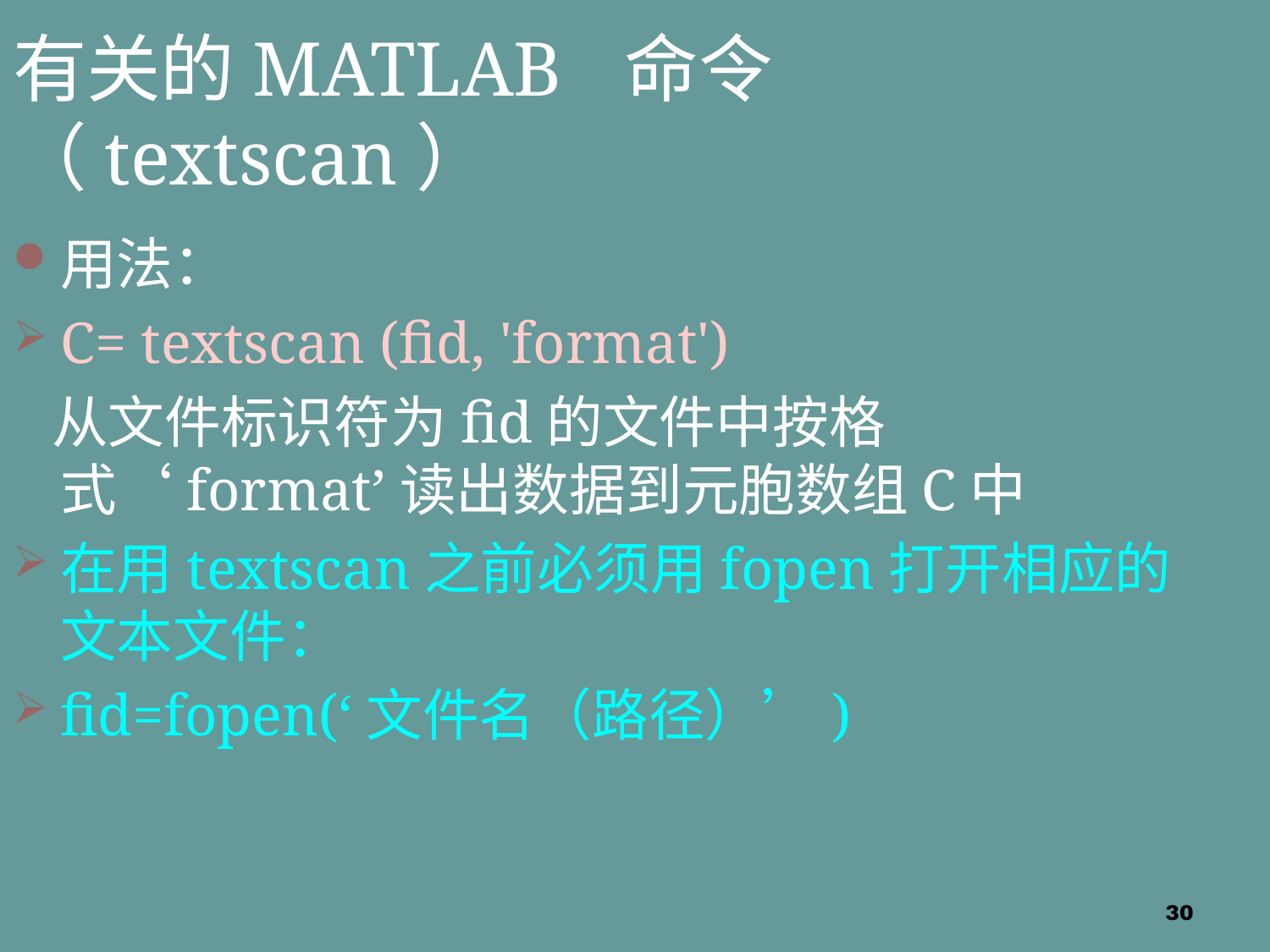

有关的MATLAB 命令（textscan）
用法：
C= textscan (fid, 'format')
  从文件标识符为fid的文件中按格式‘format’读出数据到元胞数组C中
在用textscan之前必须用fopen打开相应的文本文件：
fid=fopen(‘文件名（路径）’)
30